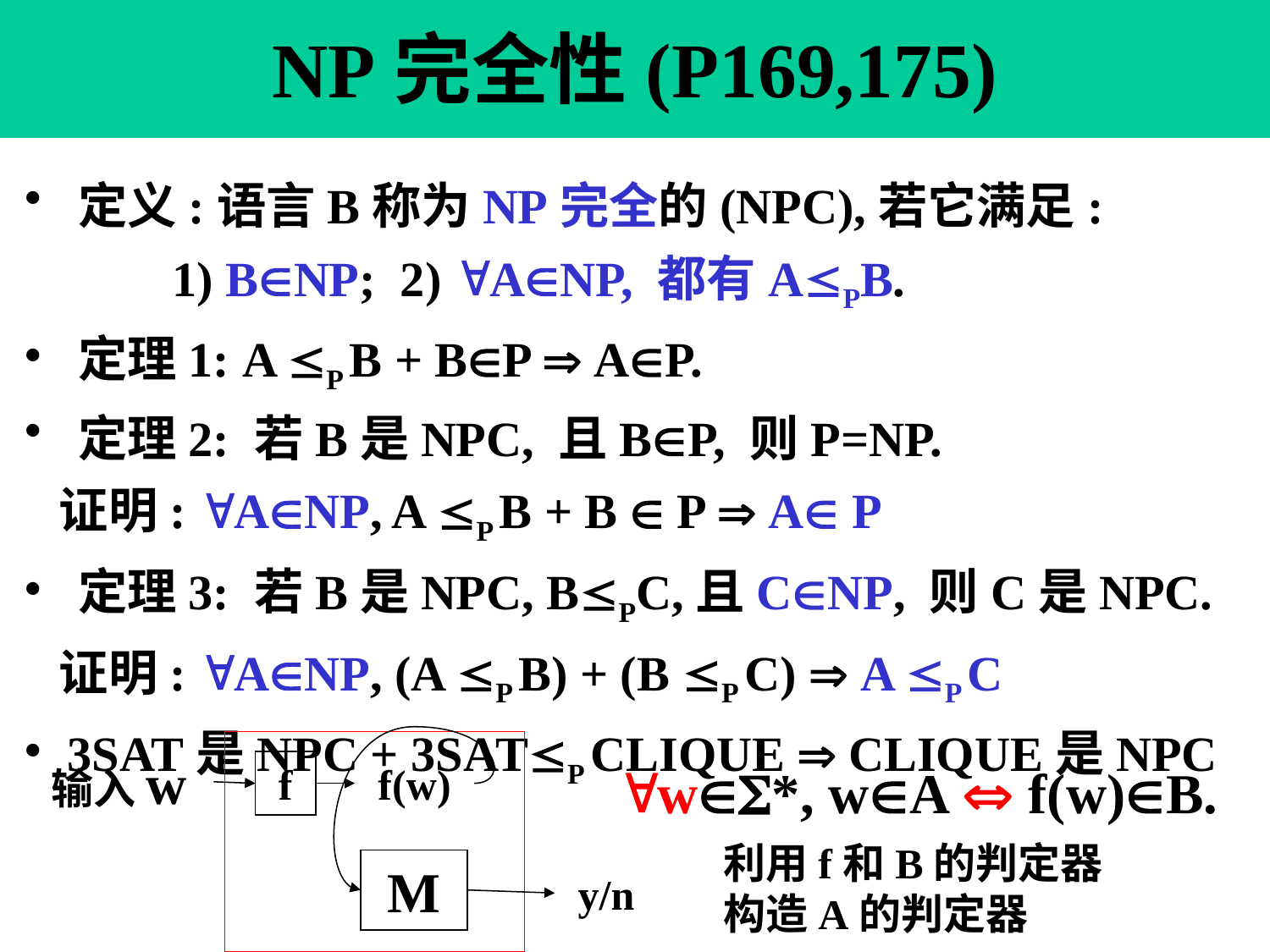

# NP完全性(P169,175)
 定义:语言B称为NP完全的(NPC),若它满足:
            1) B∈NP;  2) ∀A∈NP, 都有A≤PB.
 定理1: A ≤P B + B∈P ⇒ A∈P.
 定理2: 若B是NPC, 且B∈P, 则P=NP.
  证明: ∀A∈NP, A ≤P B + B ∈ P ⇒ A∈ P
 定理3: 若B是NPC, B≤PC,且C∈NP, 则C是NPC.
  证明: ∀A∈NP, (A ≤P B) + (B ≤P C) ⇒ A ≤P C
 3SAT是NPC + 3SAT≤P CLIQUE ⇒ CLIQUE是NPC

 输入w
∀w∈Σ*, w∈A ⇔ f(w)∈B.
 f
 f(w)
利用f和B的判定器
构造A的判定器
 M
 y/n